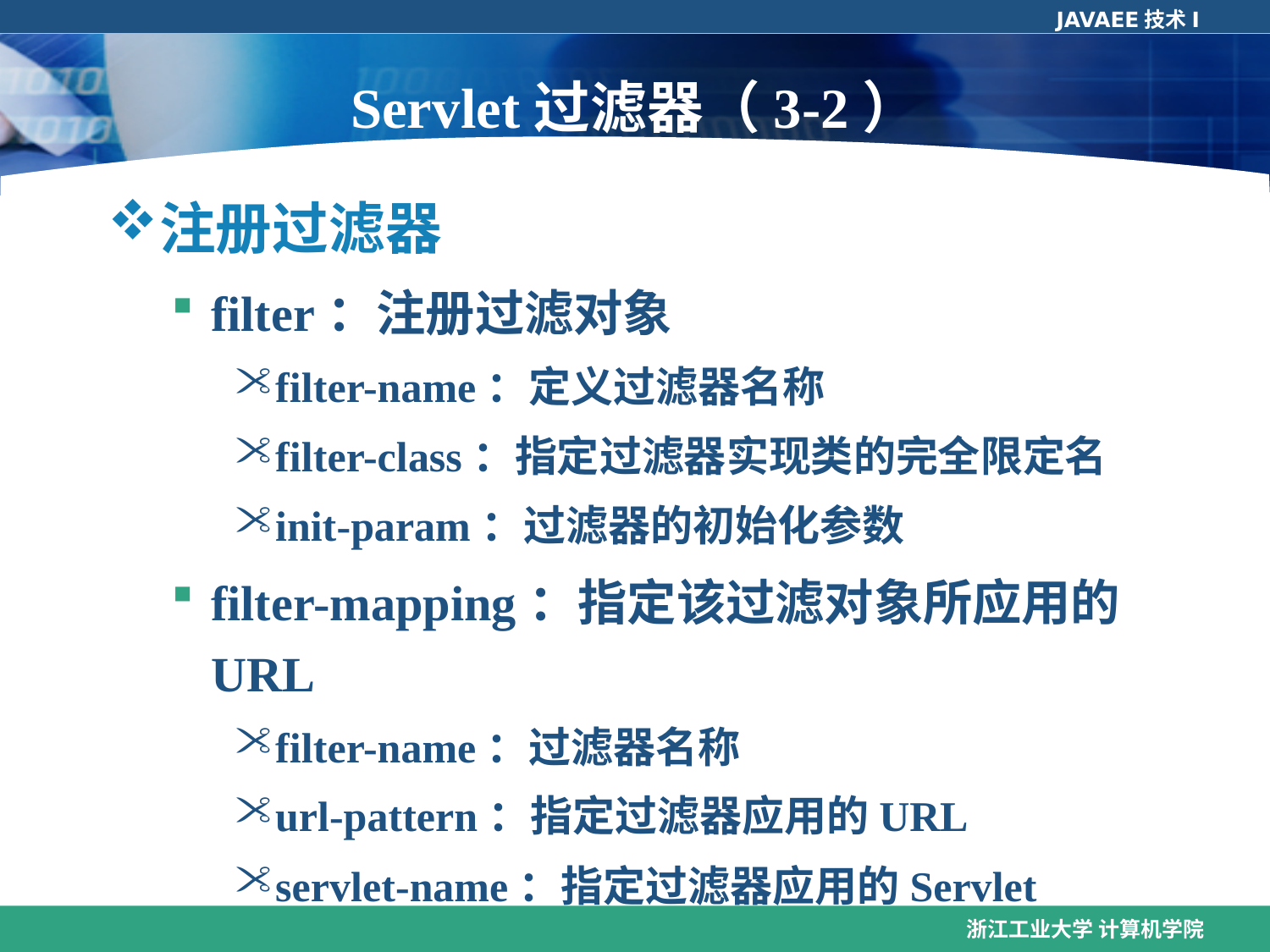

Servlet过滤器（3-2）
注册过滤器
filter：注册过滤对象
filter-name：定义过滤器名称
filter-class：指定过滤器实现类的完全限定名
init-param：过滤器的初始化参数
filter-mapping：指定该过滤对象所应用的URL
filter-name：过滤器名称
url-pattern：指定过滤器应用的URL
servlet-name：指定过滤器应用的Servlet